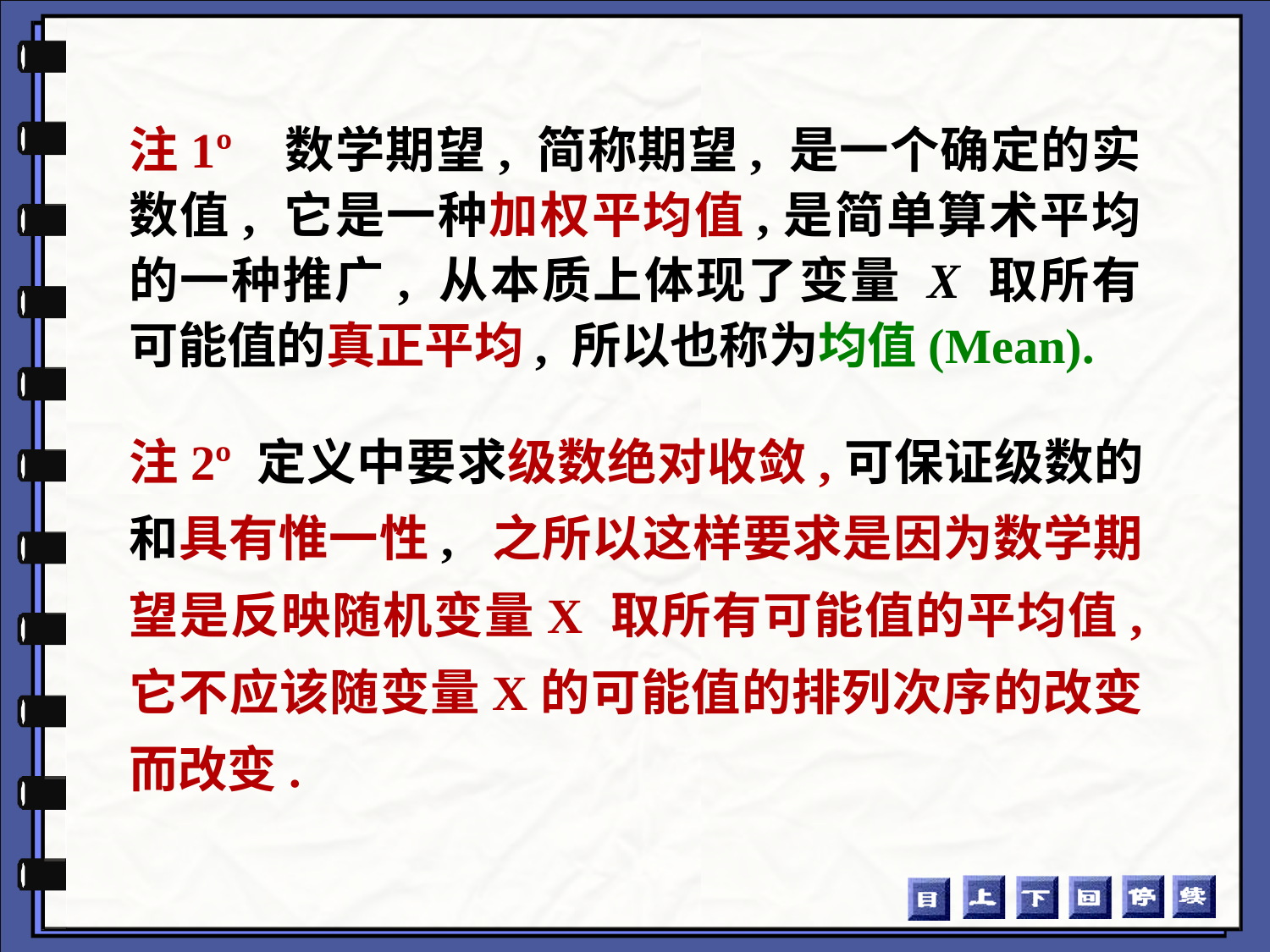

注1º   数学期望, 简称期望, 是一个确定的实数值, 它是一种加权平均值,是简单算术平均的一种推广, 从本质上体现了变量 X 取所有可能值的真正平均, 所以也称为均值(Mean).
注2º 定义中要求级数绝对收敛,可保证级数的和具有惟一性,  之所以这样要求是因为数学期望是反映随机变量X 取所有可能值的平均值, 它不应该随变量X的可能值的排列次序的改变而改变.